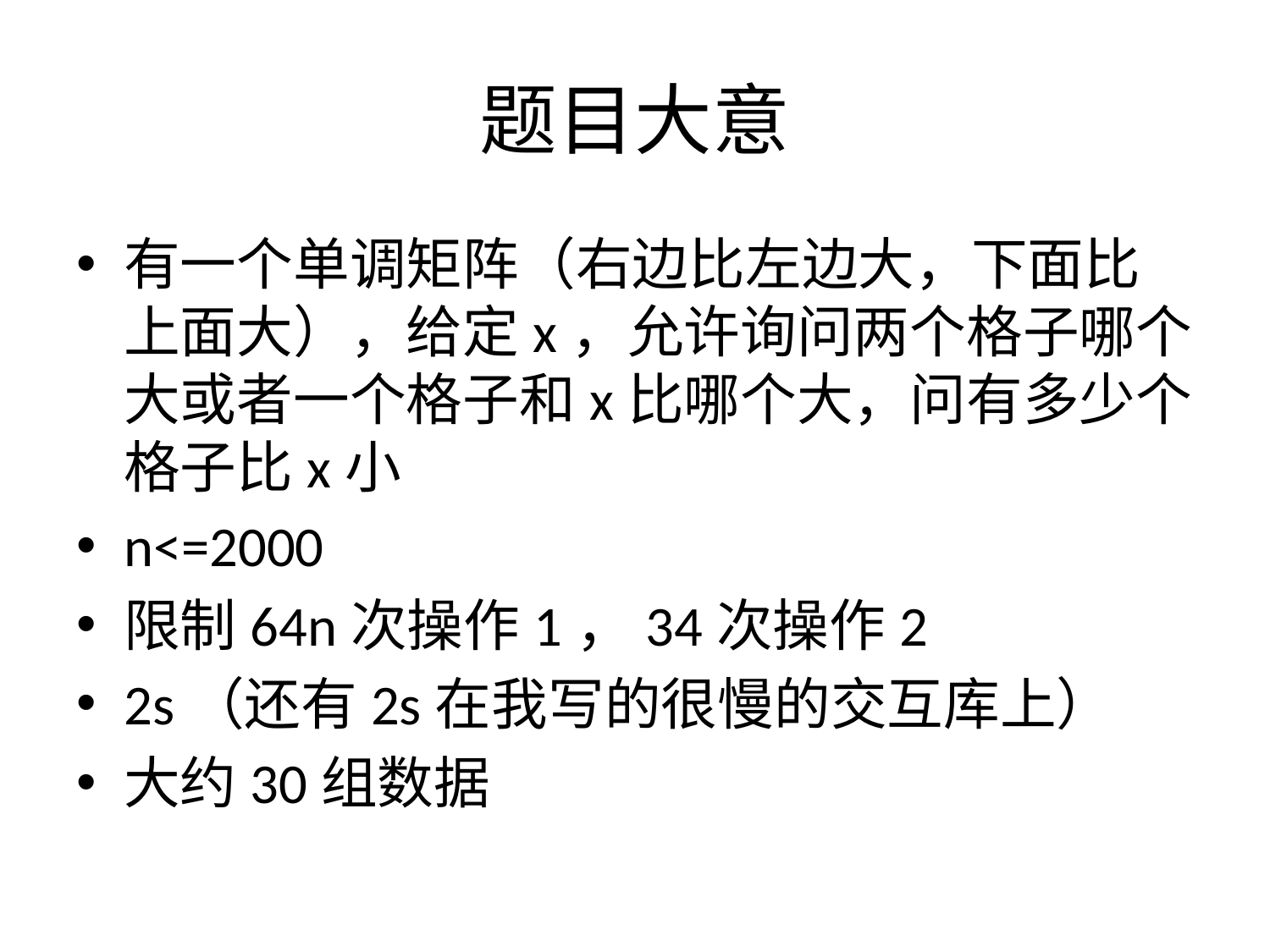

# 题目大意
有一个单调矩阵（右边比左边大，下面比上面大），给定x，允许询问两个格子哪个大或者一个格子和x比哪个大，问有多少个格子比x小
n<=2000
限制64n次操作1，34次操作2
2s（还有2s在我写的很慢的交互库上）
大约30组数据